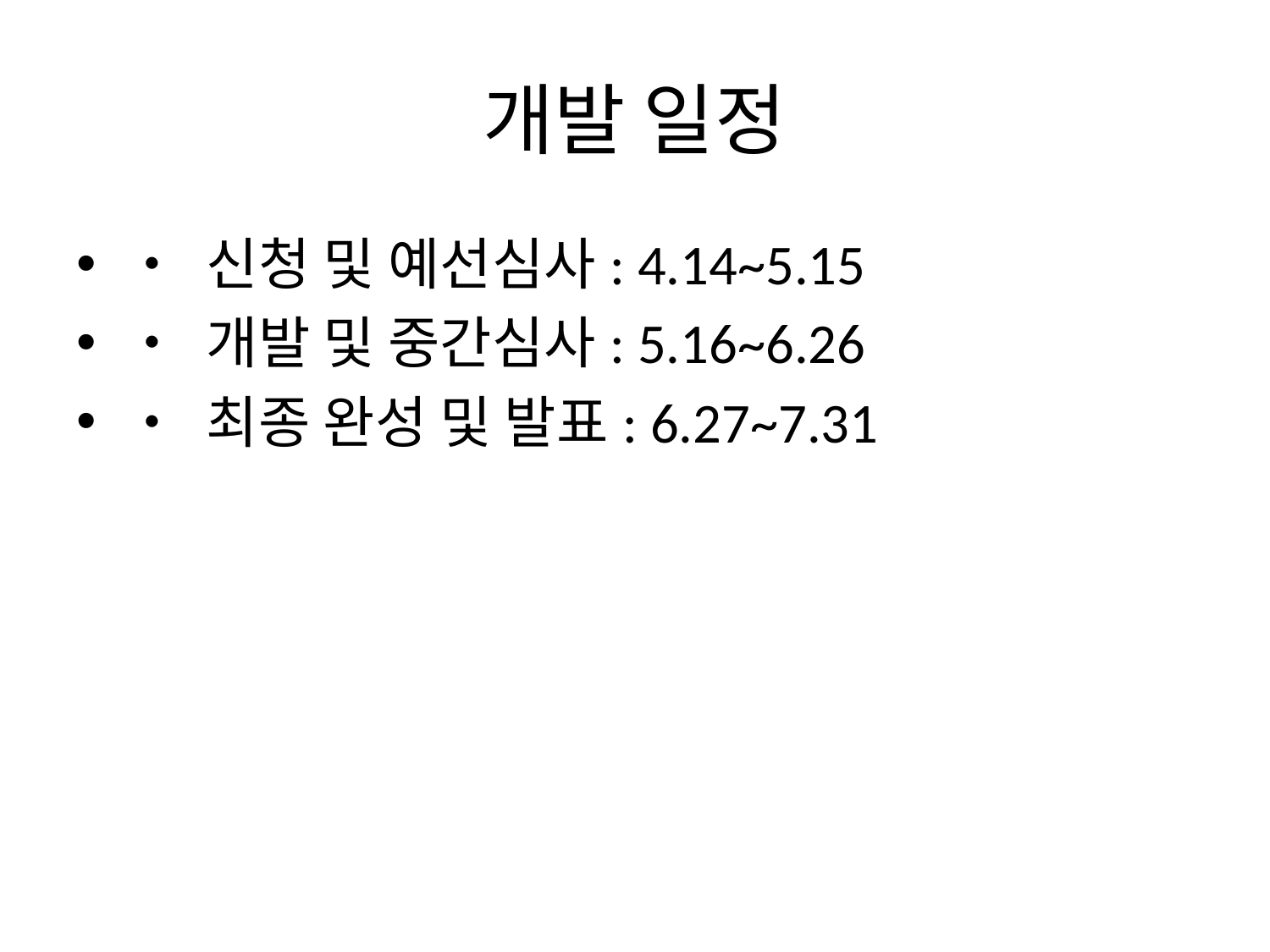

# 개발 일정
• 신청 및 예선심사: 4.14~5.15
• 개발 및 중간심사: 5.16~6.26
• 최종 완성 및 발표: 6.27~7.31